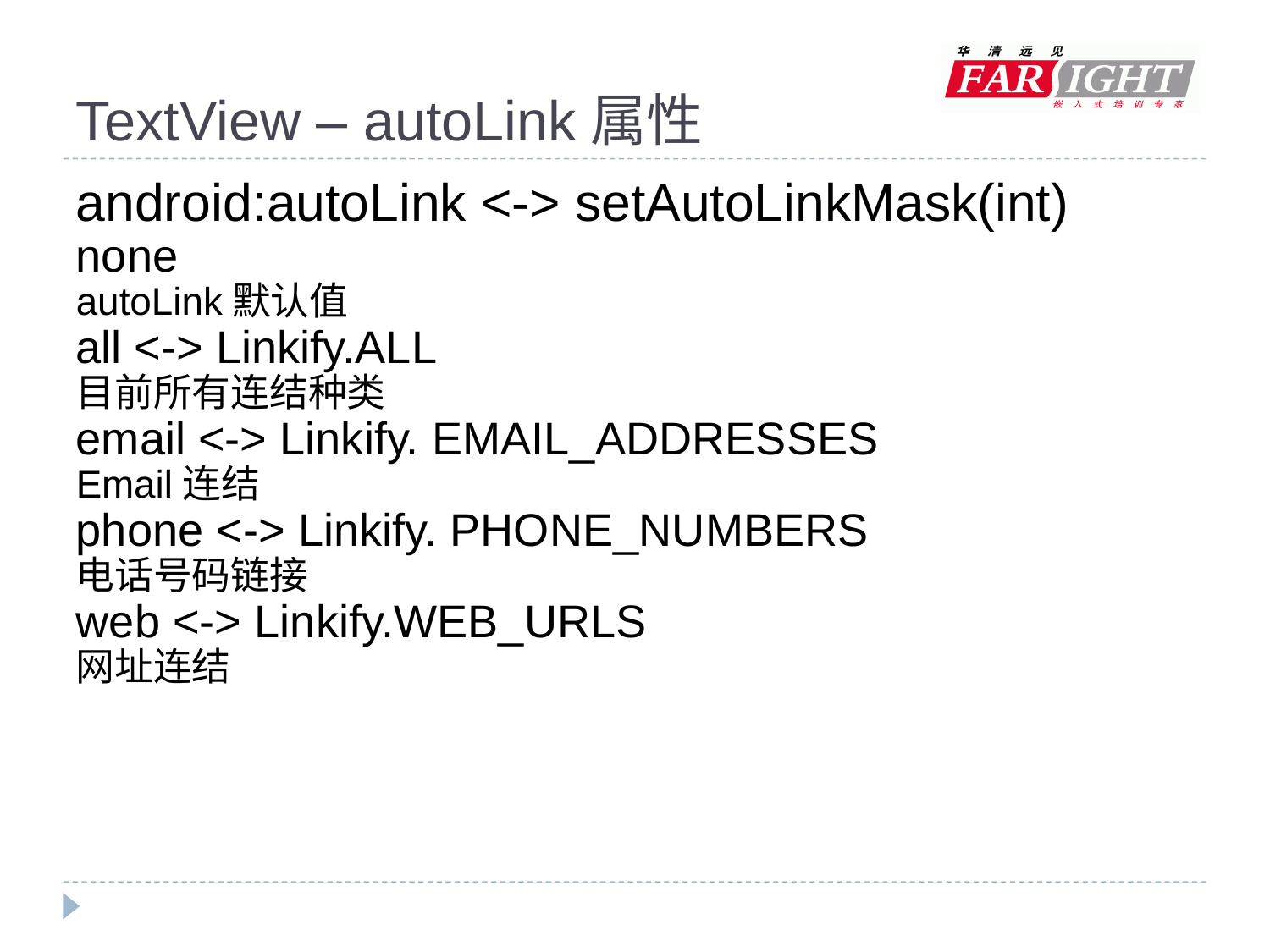

# TextView – autoLink属性
android:autoLink <-> setAutoLinkMask(int)
none
autoLink默认值
all <-> Linkify.ALL
目前所有连结种类
email <-> Linkify. EMAIL_ADDRESSES
Email连结
phone <-> Linkify. PHONE_NUMBERS
电话号码链接
web <-> Linkify.WEB_URLS
网址连结